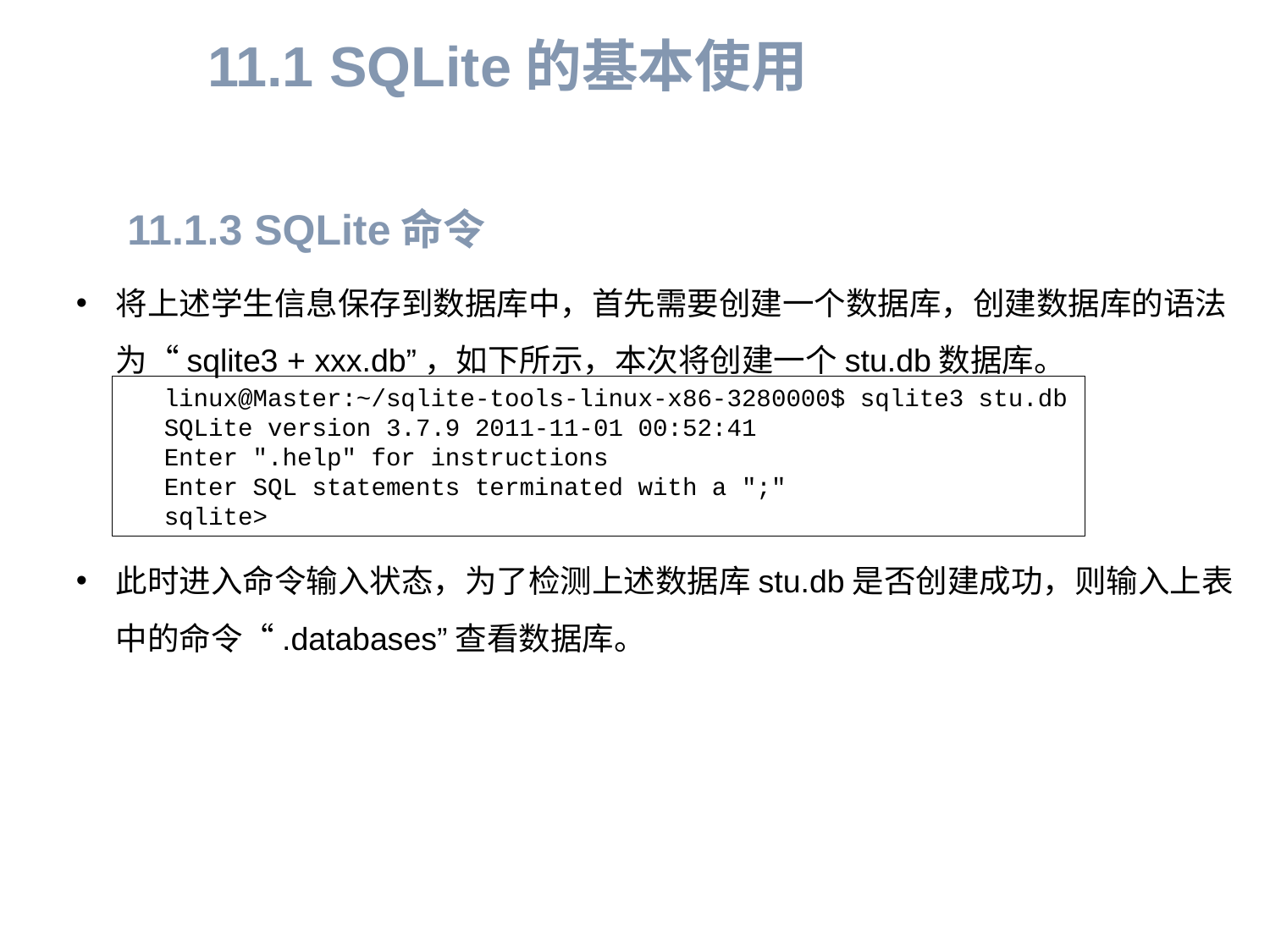

11.1 SQLite的基本使用
11.1.3 SQLite命令
将上述学生信息保存到数据库中，首先需要创建一个数据库，创建数据库的语法为“sqlite3 + xxx.db”，如下所示，本次将创建一个stu.db数据库。
linux@Master:~/sqlite-tools-linux-x86-3280000$ sqlite3 stu.db
SQLite version 3.7.9 2011-11-01 00:52:41
Enter ".help" for instructions
Enter SQL statements terminated with a ";"
sqlite>
此时进入命令输入状态，为了检测上述数据库stu.db是否创建成功，则输入上表中的命令“.databases”查看数据库。